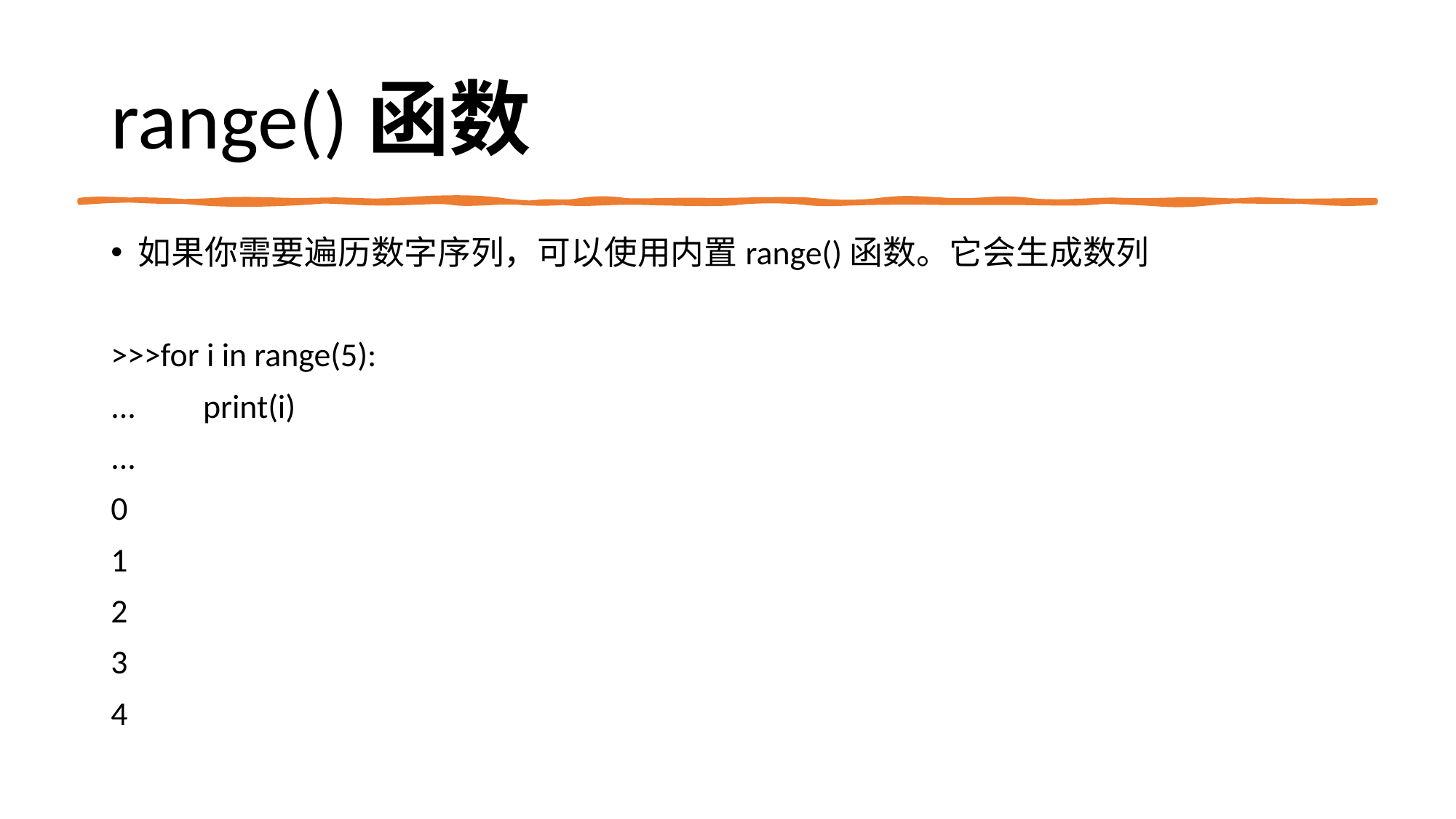

# range()函数

如果你需要遍历数字序列，可以使用内置range()函数。它会生成数列

>>>for i in range(5):
...         print(i)
...
0
1
2
3
4